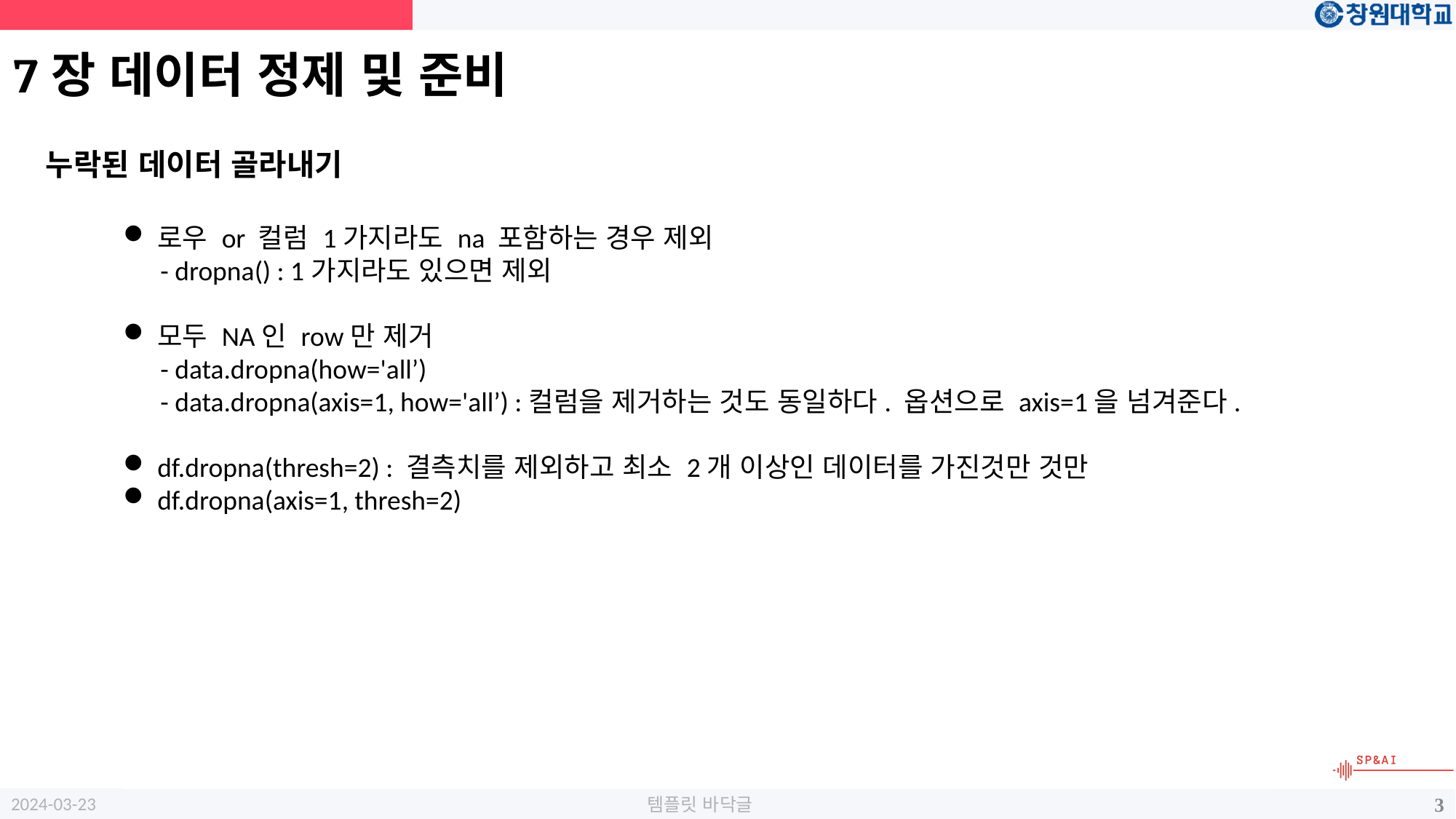

# 7장 데이터 정제 및 준비
누락된 데이터 골라내기
로우 or 컬럼 1가지라도 na 포함하는 경우 제외
      - dropna() : 1가지라도 있으면 제외

모두 NA인 row만 제거
      - data.dropna(how='all’)
      - data.dropna(axis=1, how='all’) :컬럼을 제거하는 것도 동일하다. 옵션으로 axis=1을 넘겨준다.

df.dropna(thresh=2) : 결측치를 제외하고 최소 2개 이상인 데이터를 가진것만 것만
df.dropna(axis=1, thresh=2)

2024-03-23
3
템플릿 바닥글